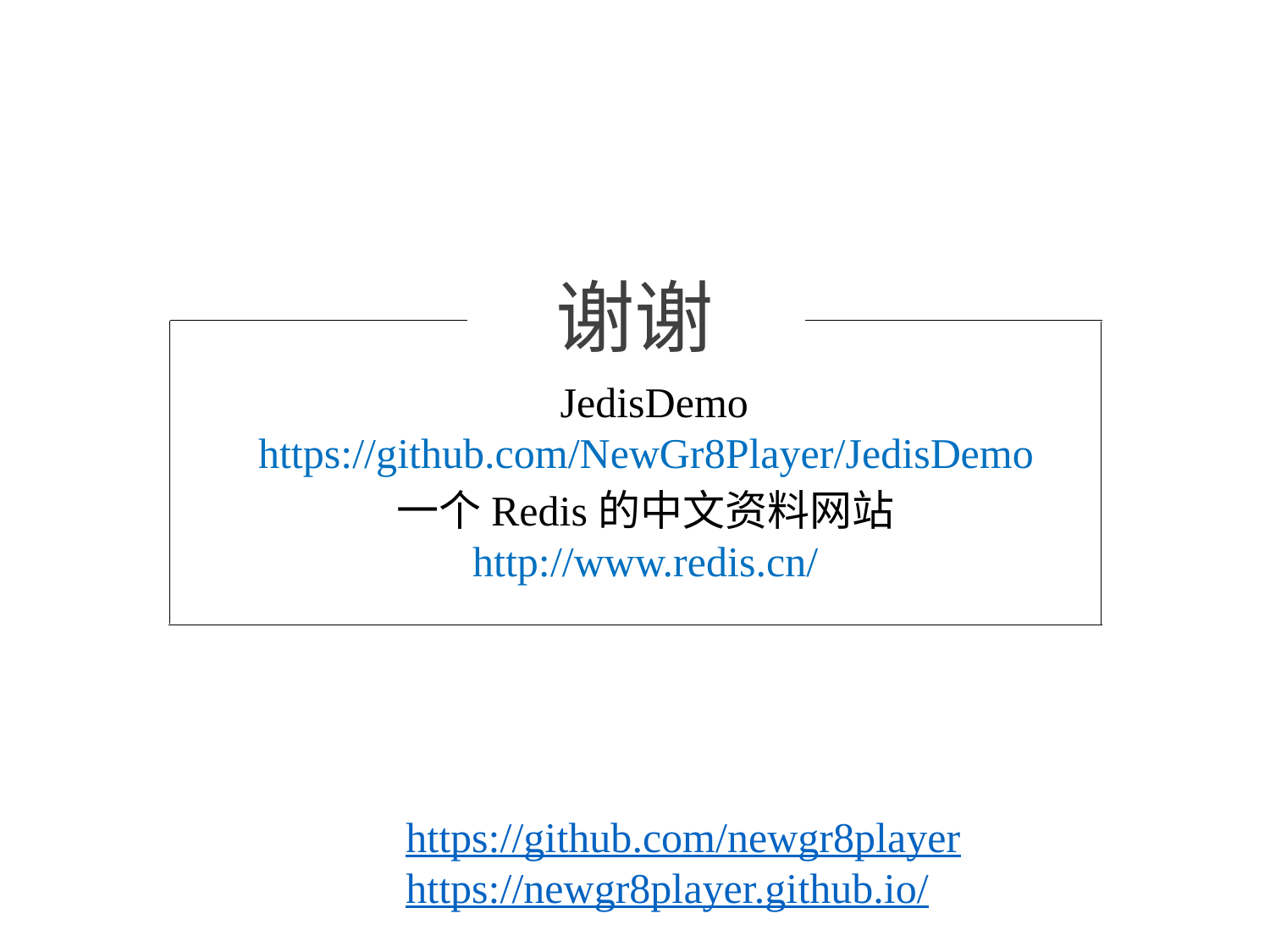

# 谢谢
JedisDemo
https://github.com/NewGr8Player/JedisDemo
一个Redis的中文资料网站
http://www.redis.cn/
https://github.com/newgr8player
https://newgr8player.github.io/